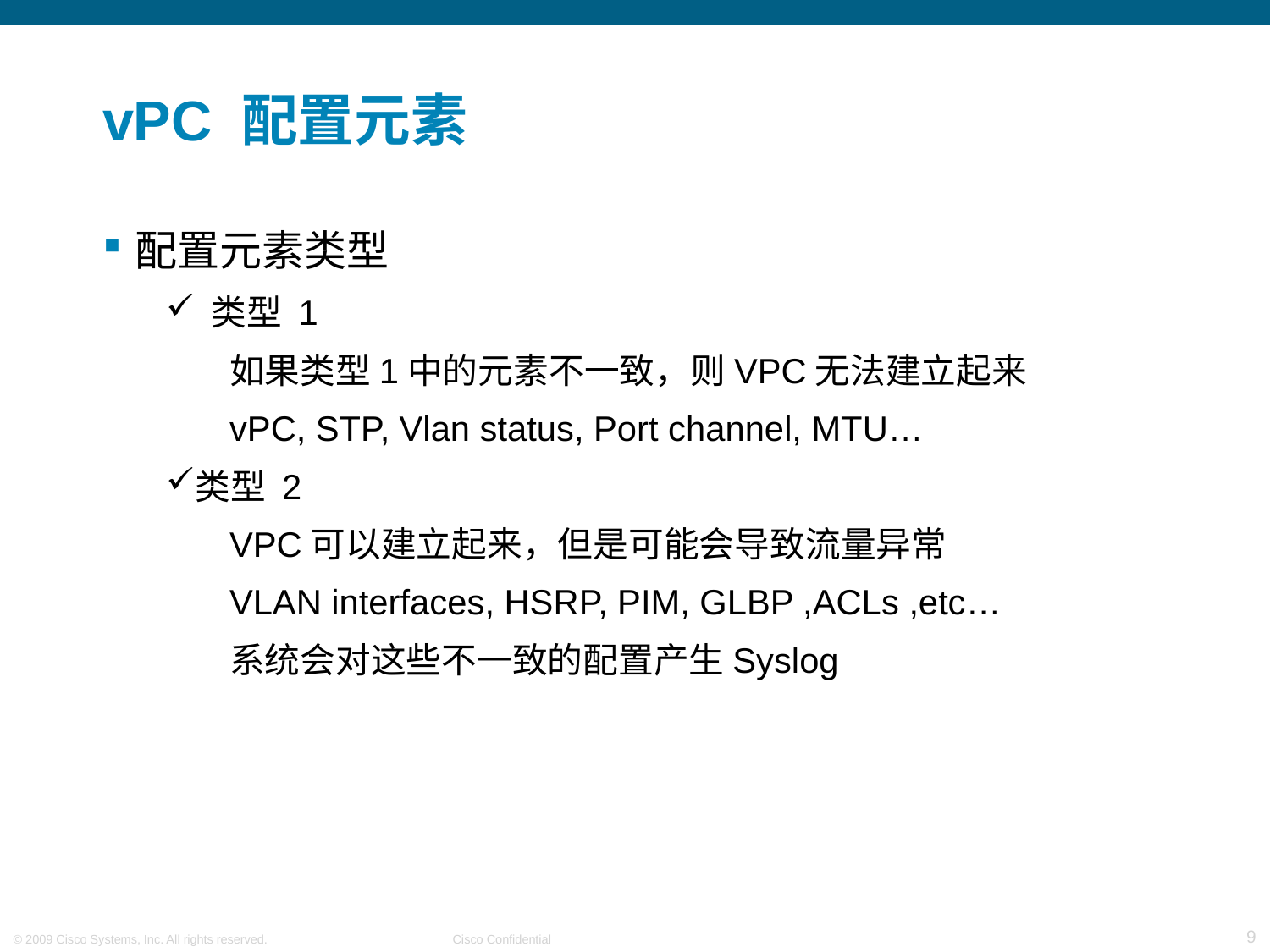

# vPC 配置元素
配置元素类型
 类型 1
如果类型1中的元素不一致，则VPC无法建立起来
vPC, STP, Vlan status, Port channel, MTU…
类型 2
VPC可以建立起来，但是可能会导致流量异常
VLAN interfaces, HSRP, PIM, GLBP ,ACLs ,etc…
系统会对这些不一致的配置产生Syslog